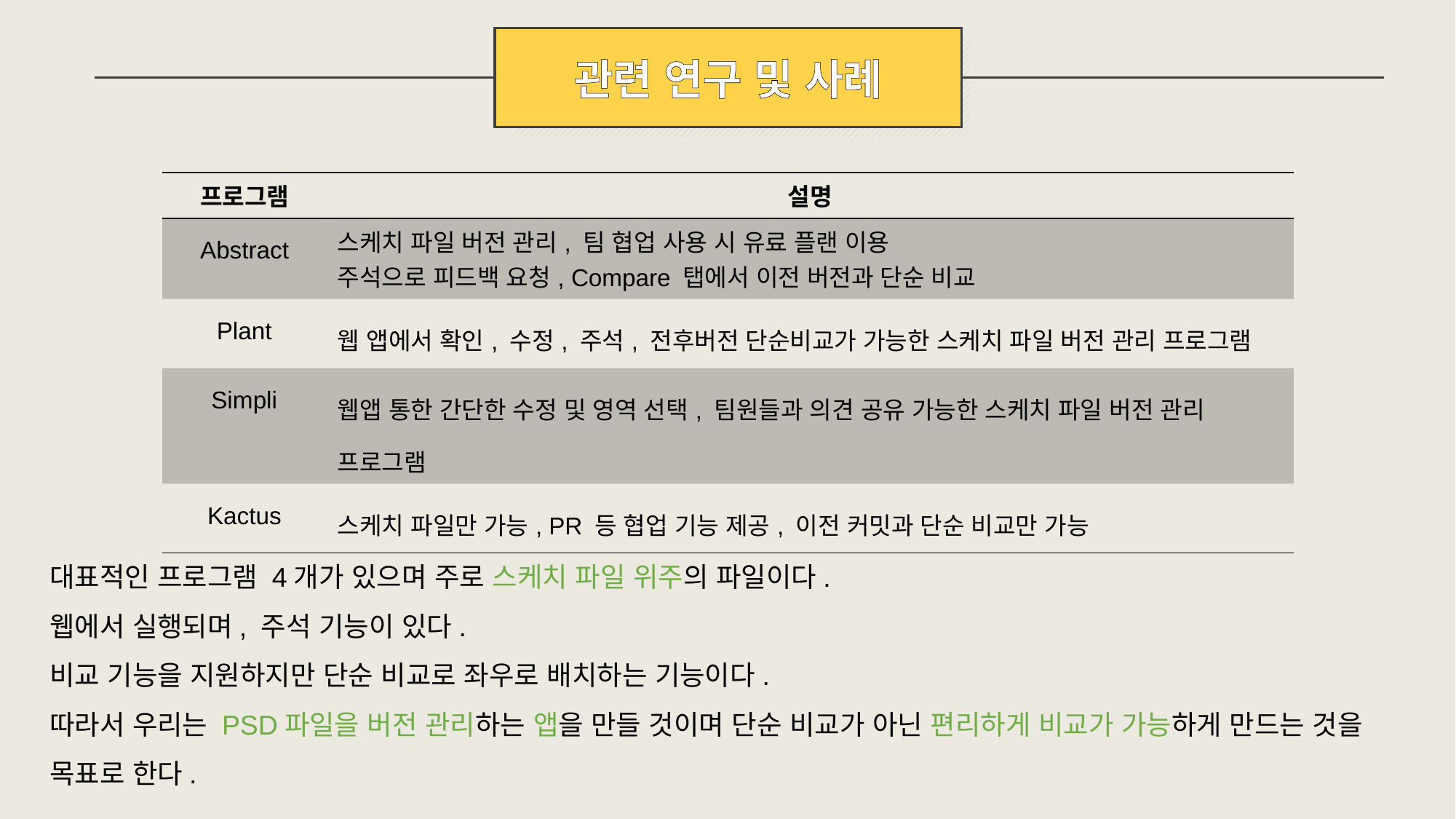

관련 연구 및 사례

| 프로그램 | 설명 |
| --- | --- |
| Abstract | 스케치 파일 버전 관리, 팀 협업 사용 시 유료 플랜 이용 주석으로 피드백 요청, Compare 탭에서 이전 버전과 단순 비교 |
| Plant | 웹 앱에서 확인, 수정, 주석, 전후버전 단순비교가 가능한 스케치 파일 버전 관리 프로그램 |
| Simpli | 웹앱 통한 간단한 수정 및 영역 선택, 팀원들과 의견 공유 가능한 스케치 파일 버전 관리 프로그램 |
| Kactus | 스케치 파일만 가능, PR 등 협업 기능 제공, 이전 커밋과 단순 비교만 가능 |
대표적인 프로그램 4개가 있으며 주로 스케치 파일 위주의 파일이다.
웹에서 실행되며, 주석 기능이 있다.
비교 기능을 지원하지만 단순 비교로 좌우로 배치하는 기능이다.
따라서 우리는 PSD파일을 버전 관리하는 앱을 만들 것이며 단순 비교가 아닌 편리하게 비교가 가능하게 만드는 것을 목표로 한다.